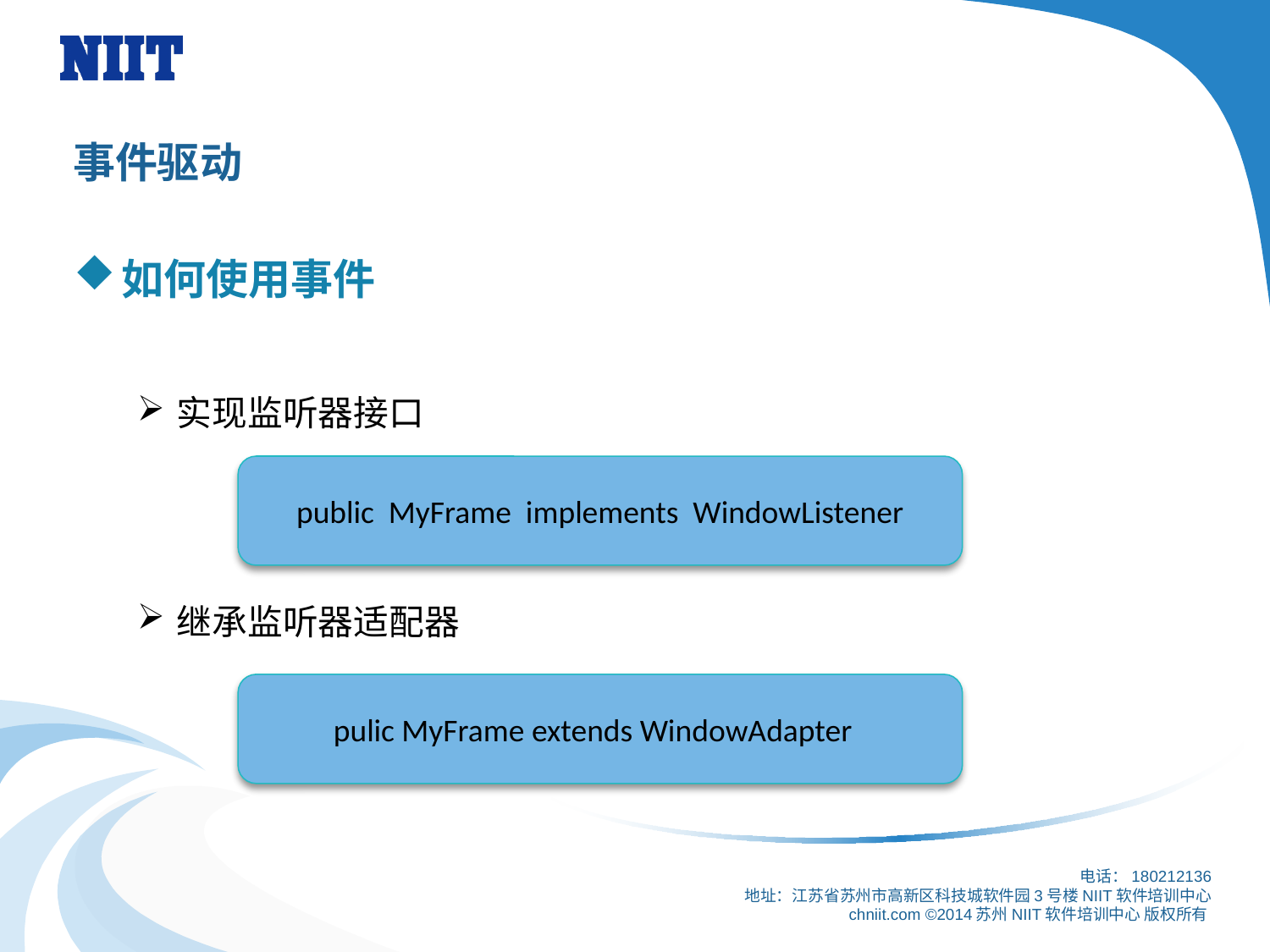

# 事件驱动
如何使用事件

实现监听器接口

继承监听器适配器

public  MyFrame  implements  WindowListener
pulic MyFrame extends WindowAdapter